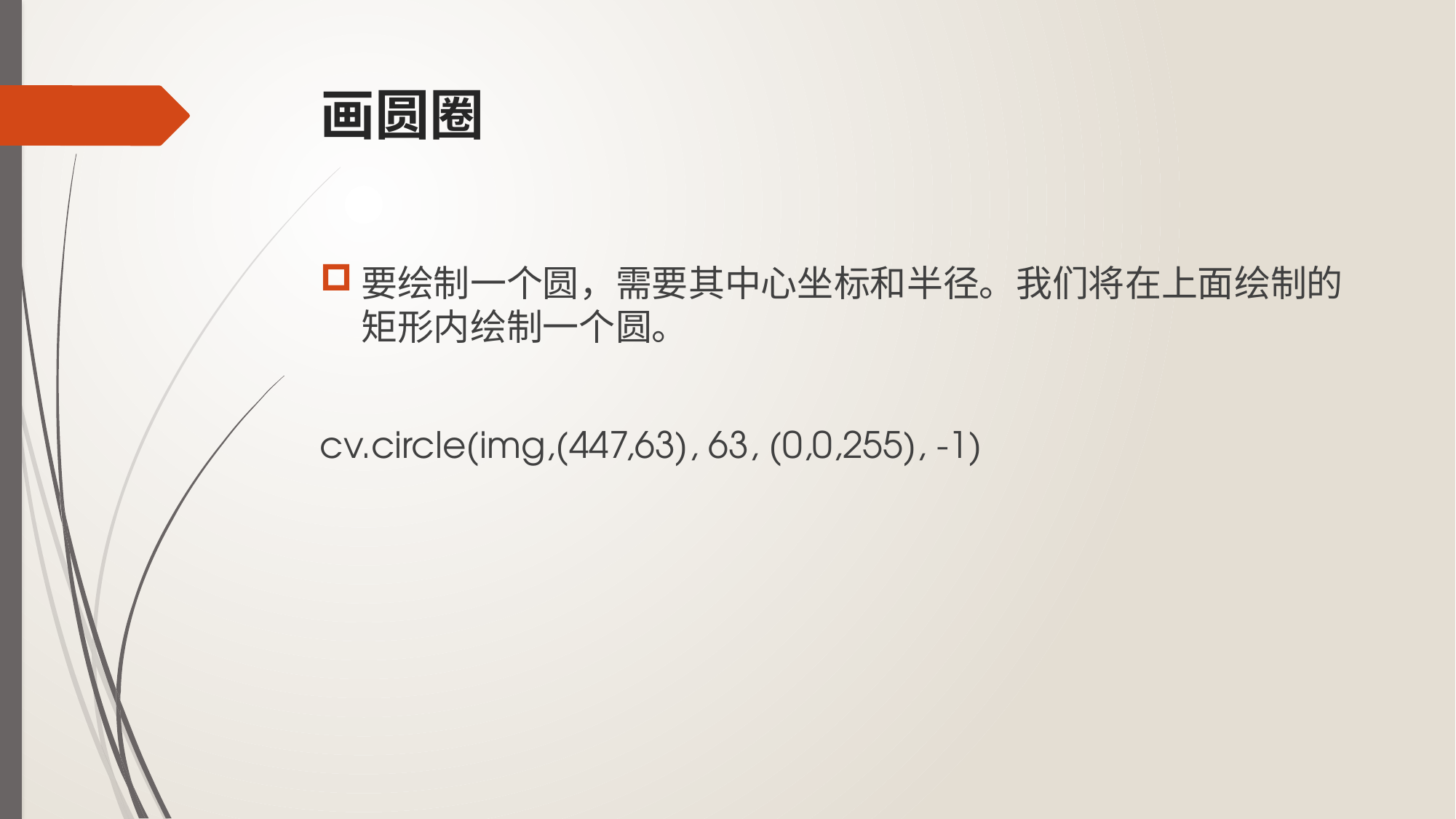

# 画圆圈
要绘制一个圆，需要其中心坐标和半径。我们将在上面绘制的矩形内绘制一个圆。

cv.circle(img,(447,63), 63, (0,0,255), -1)